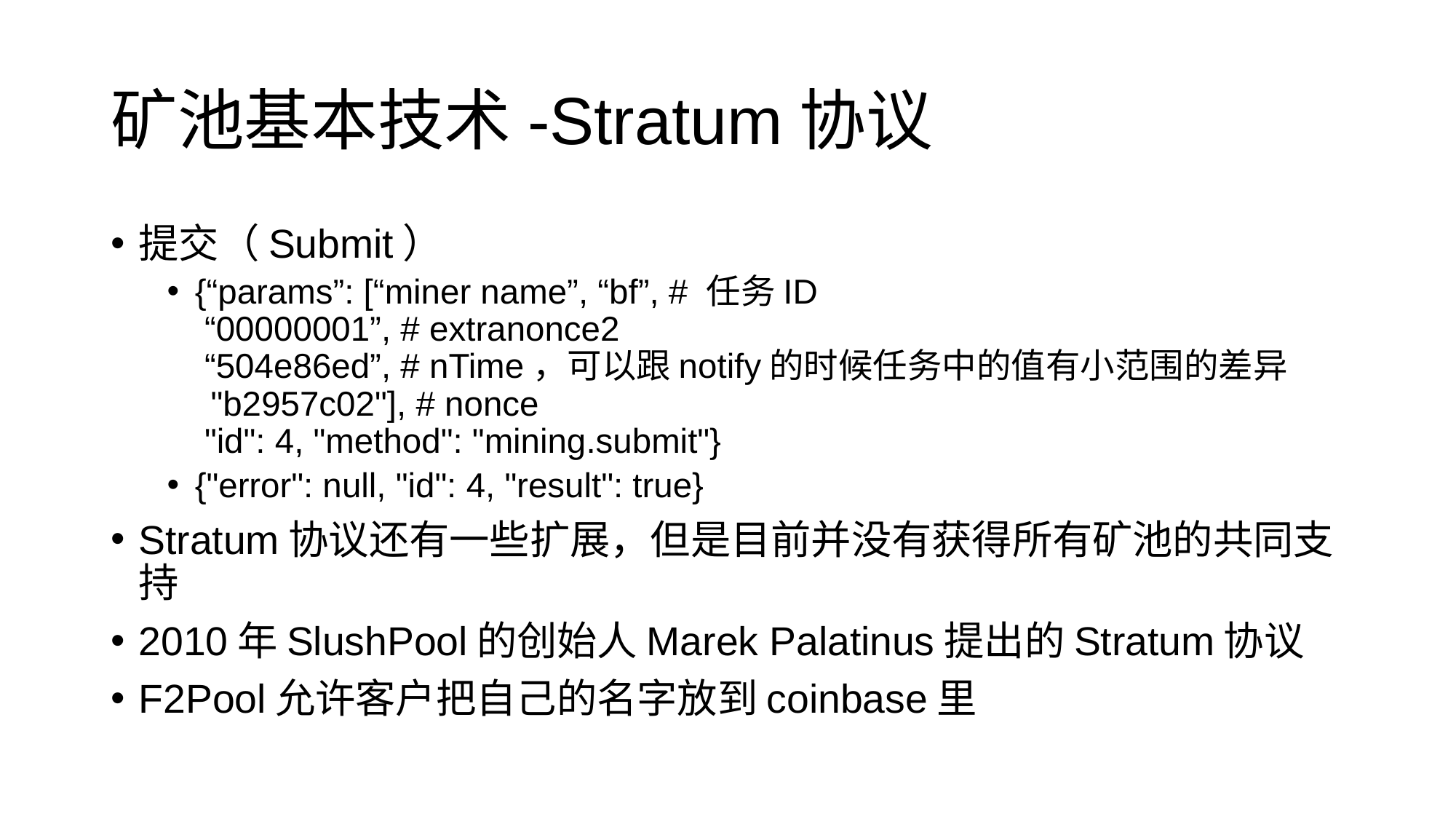

# 矿池基本技术-Stratum协议
提交（Submit）
{“params”: [“miner name”, “bf”, # 任务ID
 “00000001”, # extranonce2
 “504e86ed”, # nTime，可以跟notify的时候任务中的值有小范围的差异
 "b2957c02"], # nonce
 "id": 4, "method": "mining.submit"}
{"error": null, "id": 4, "result": true}
Stratum协议还有一些扩展，但是目前并没有获得所有矿池的共同支持
2010年SlushPool的创始人Marek Palatinus提出的Stratum协议
F2Pool允许客户把自己的名字放到coinbase里